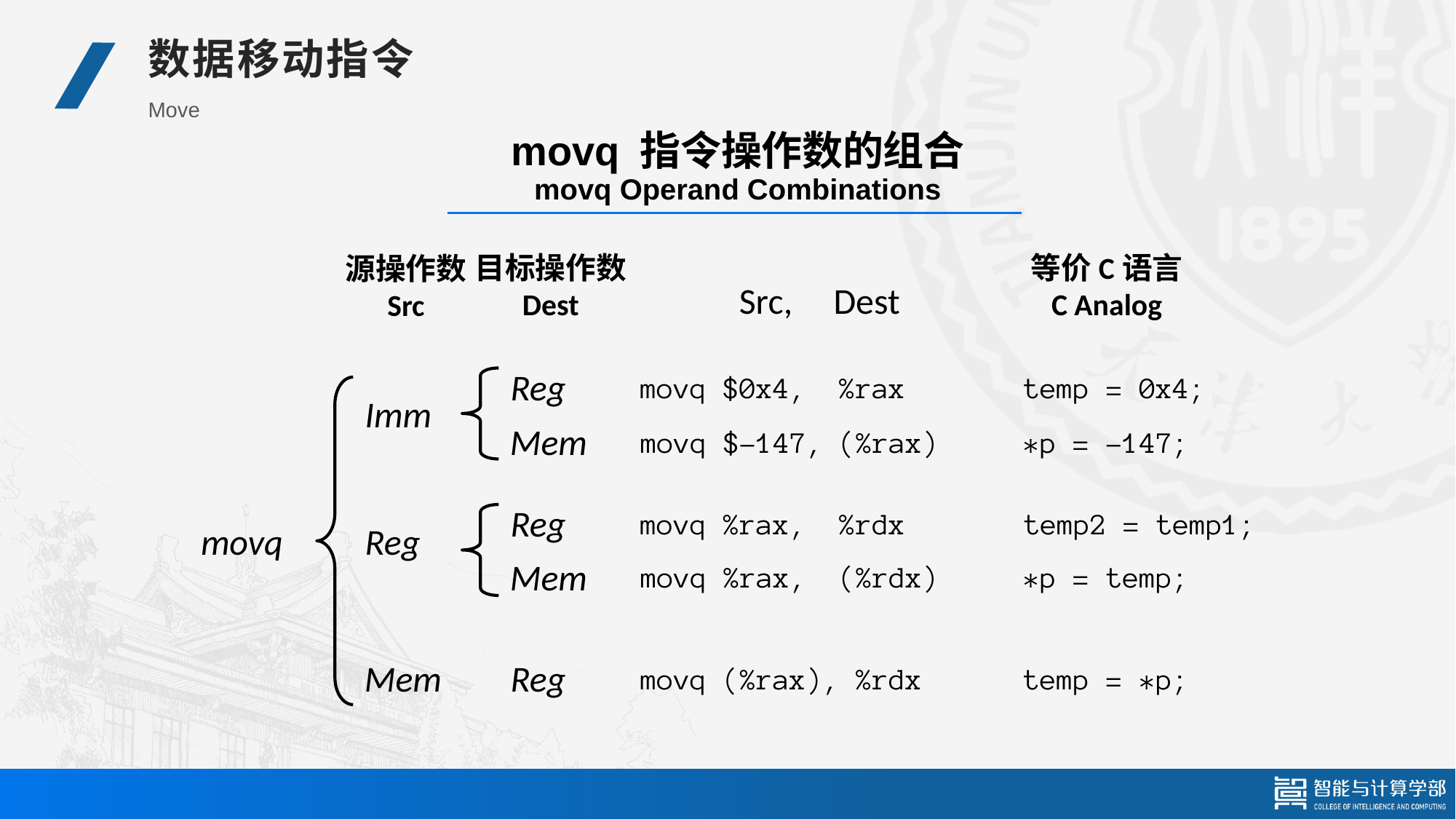

数据移动指令
Move
# movq 指令操作数的组合 movq Operand Combinations
目标操作数
Dest
等价C语言
C Analog
源操作数
Src
Src,     Dest
Reg
movq $0x4,  %rax
temp = 0x4;

Imm
Mem
movq $-147, (%rax)
*p = -147;
Reg
movq %rax,  %rdx
temp2 = temp1;

movq
Reg
Mem
movq %rax,  (%rdx)
*p = temp;
Mem
Reg
movq (%rax), %rdx
temp = *p;